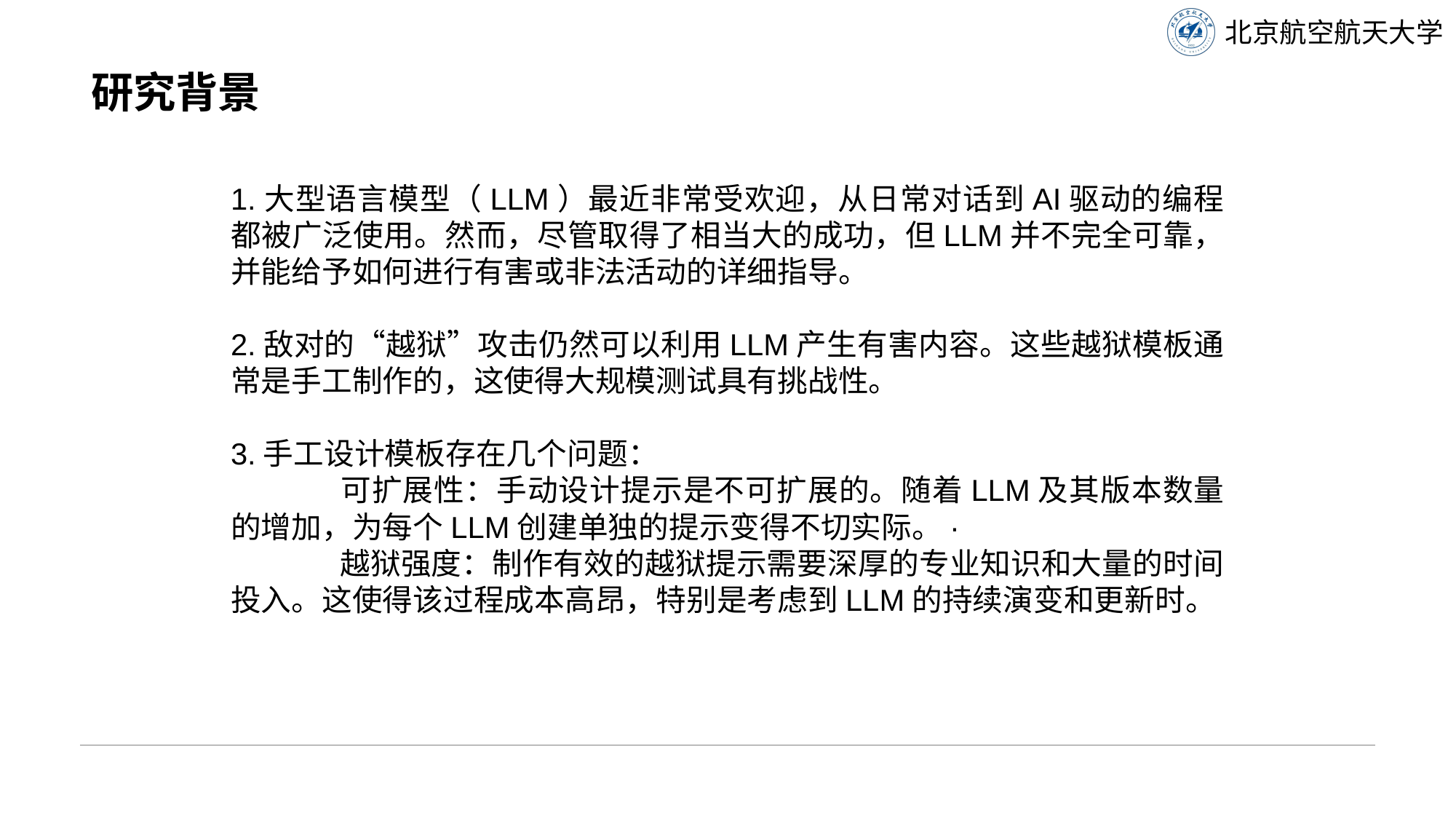

# 研究背景
1.大型语言模型（LLM）最近非常受欢迎，从日常对话到AI驱动的编程都被广泛使用。然而，尽管取得了相当大的成功，但LLM并不完全可靠，并能给予如何进行有害或非法活动的详细指导。

2.敌对的“越狱”攻击仍然可以利用LLM产生有害内容。这些越狱模板通常是手工制作的，这使得大规模测试具有挑战性。

3.手工设计模板存在几个问题：
	可扩展性：手动设计提示是不可扩展的。随着LLM及其版本数量的增加，为每个LLM创建单独的提示变得不切实际。·
	越狱强度：制作有效的越狱提示需要深厚的专业知识和大量的时间投入。这使得该过程成本高昂，特别是考虑到LLM的持续演变和更新时。